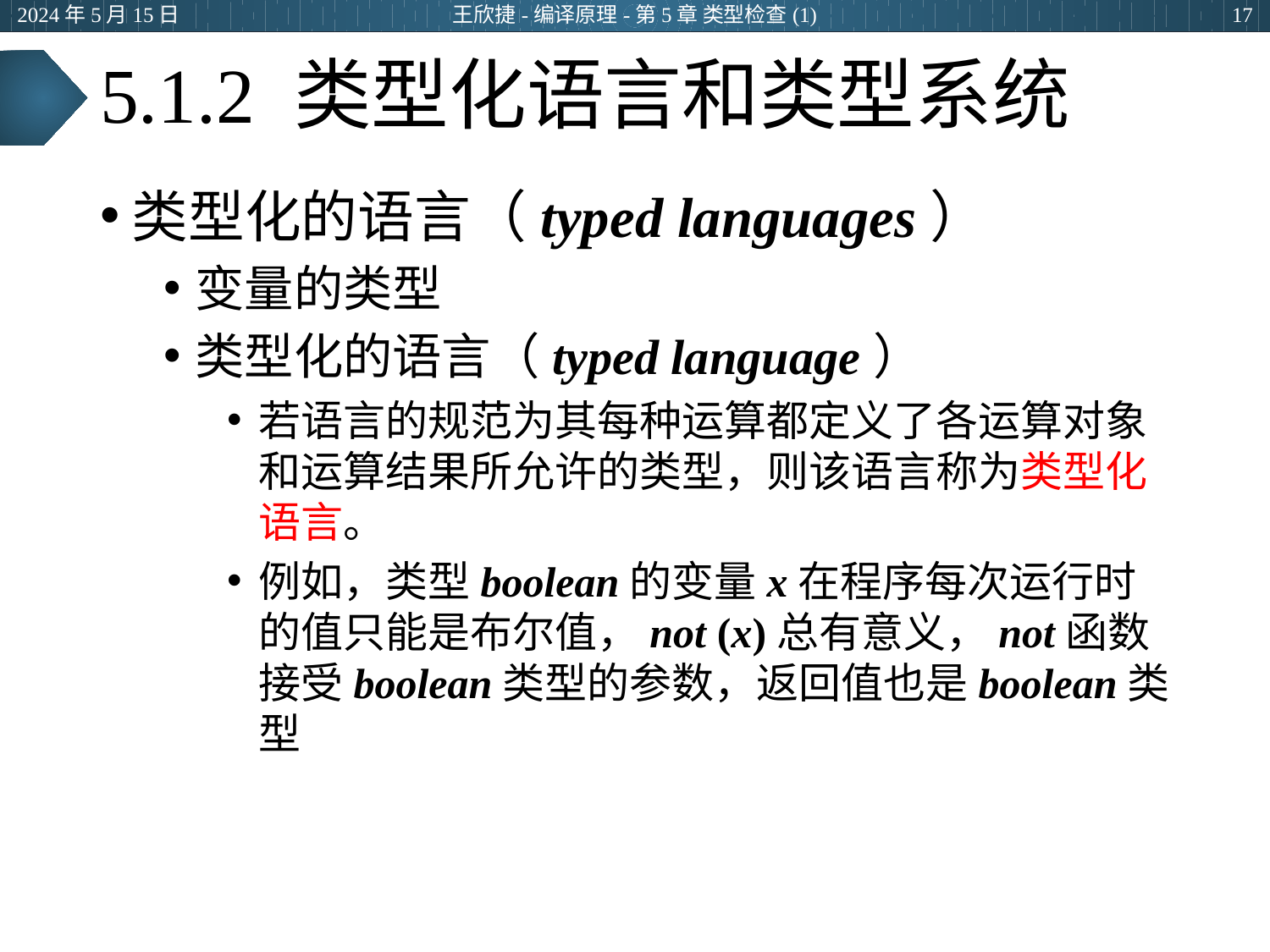

2024年5月15日
王欣捷-编译原理-第5章 类型检查(1)
17
# 5.1.2 类型化语言和类型系统
类型化的语言（typed languages）
变量的类型
类型化的语言（typed language）
若语言的规范为其每种运算都定义了各运算对象和运算结果所允许的类型，则该语言称为类型化语言。
例如，类型boolean的变量x在程序每次运行时的值只能是布尔值，not (x)总有意义，not函数接受boolean类型的参数，返回值也是boolean类型